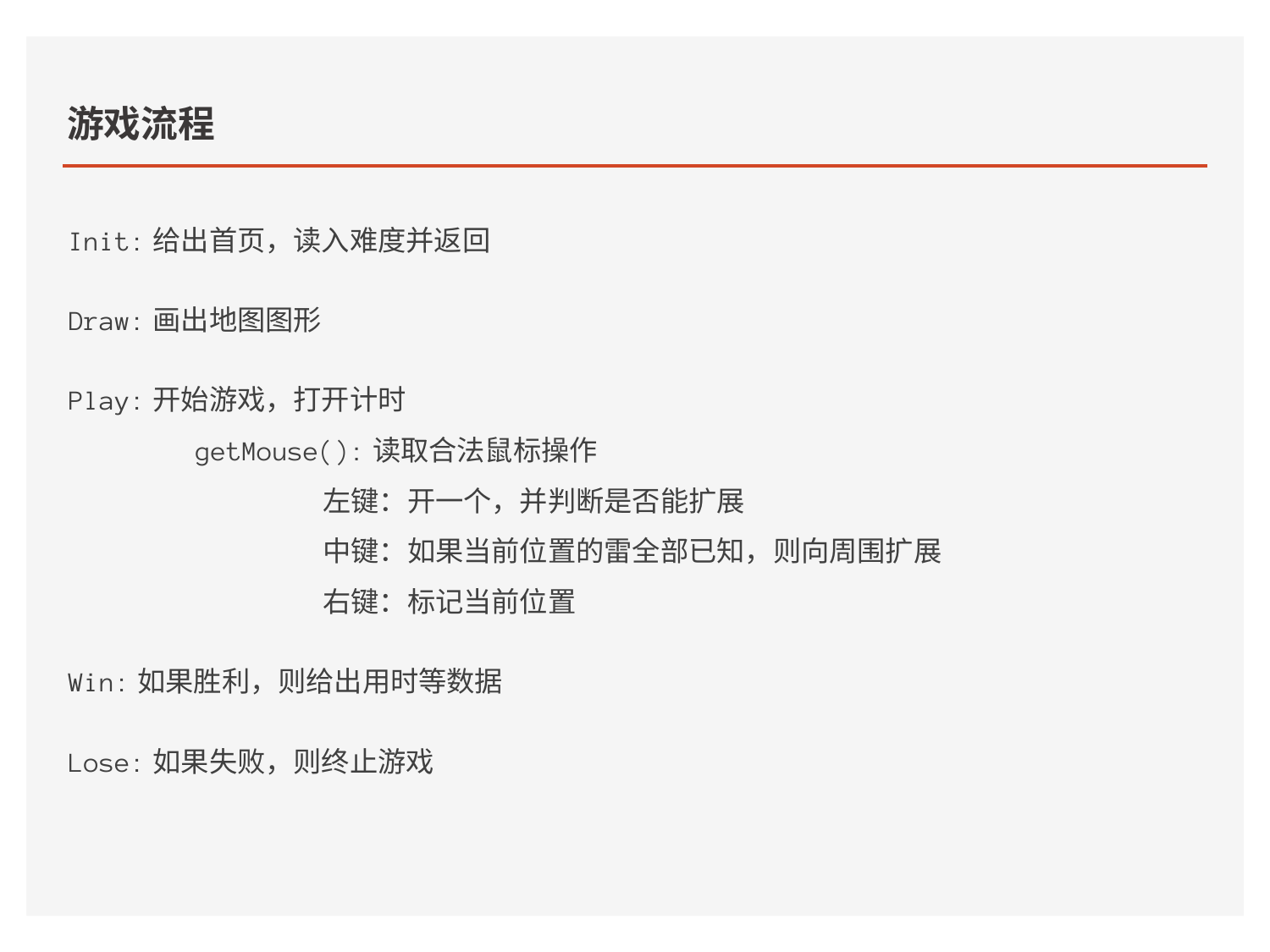

# 游戏流程
Init:给出首页，读入难度并返回
Draw:画出地图图形
Play:开始游戏，打开计时
	getMouse():读取合法鼠标操作
		左键：开一个，并判断是否能扩展
		中键：如果当前位置的雷全部已知，则向周围扩展
		右键：标记当前位置
Win:如果胜利，则给出用时等数据
Lose:如果失败，则终止游戏